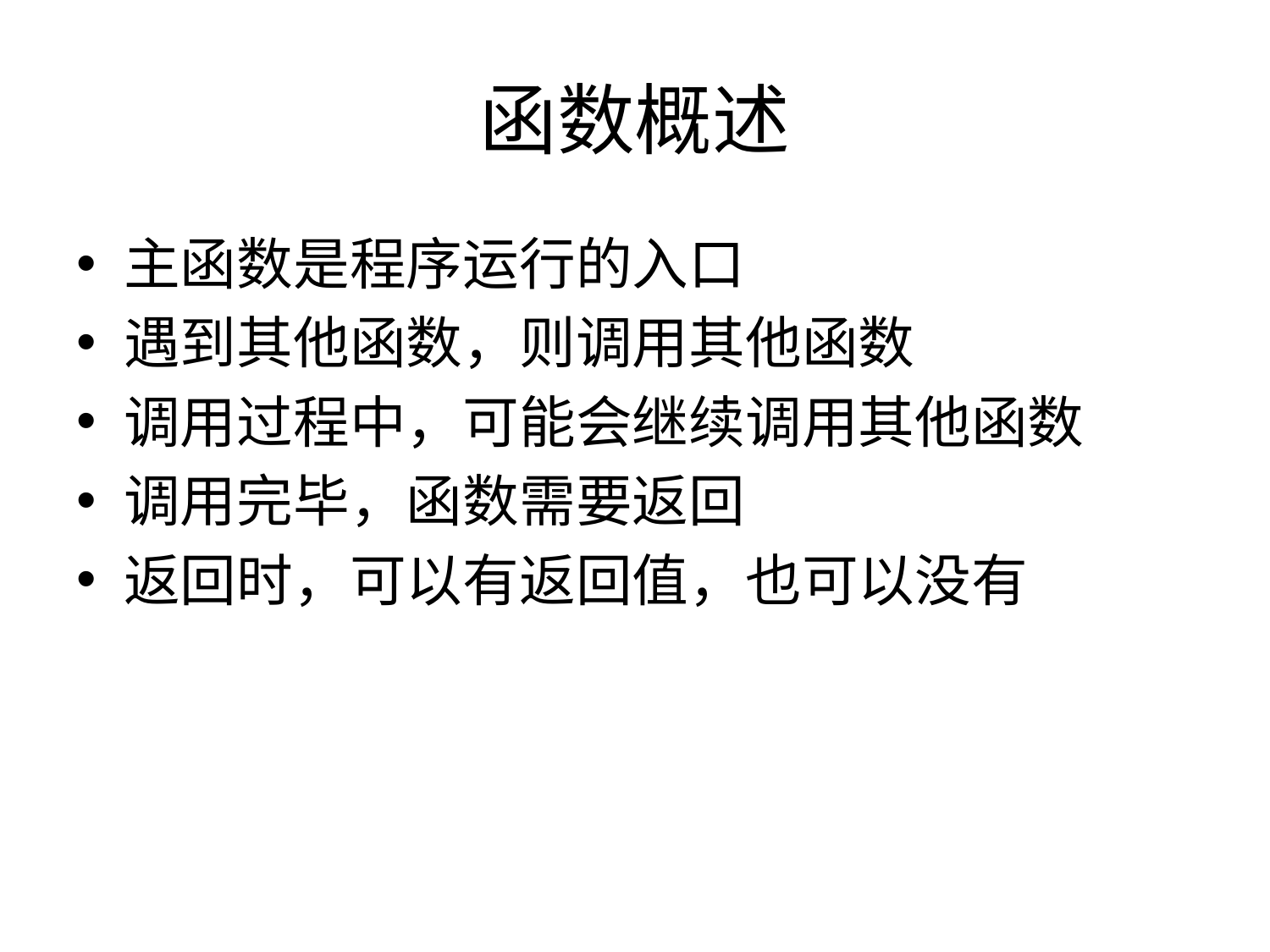

# 函数概述
主函数是程序运行的入口
遇到其他函数，则调用其他函数
调用过程中，可能会继续调用其他函数
调用完毕，函数需要返回
返回时，可以有返回值，也可以没有